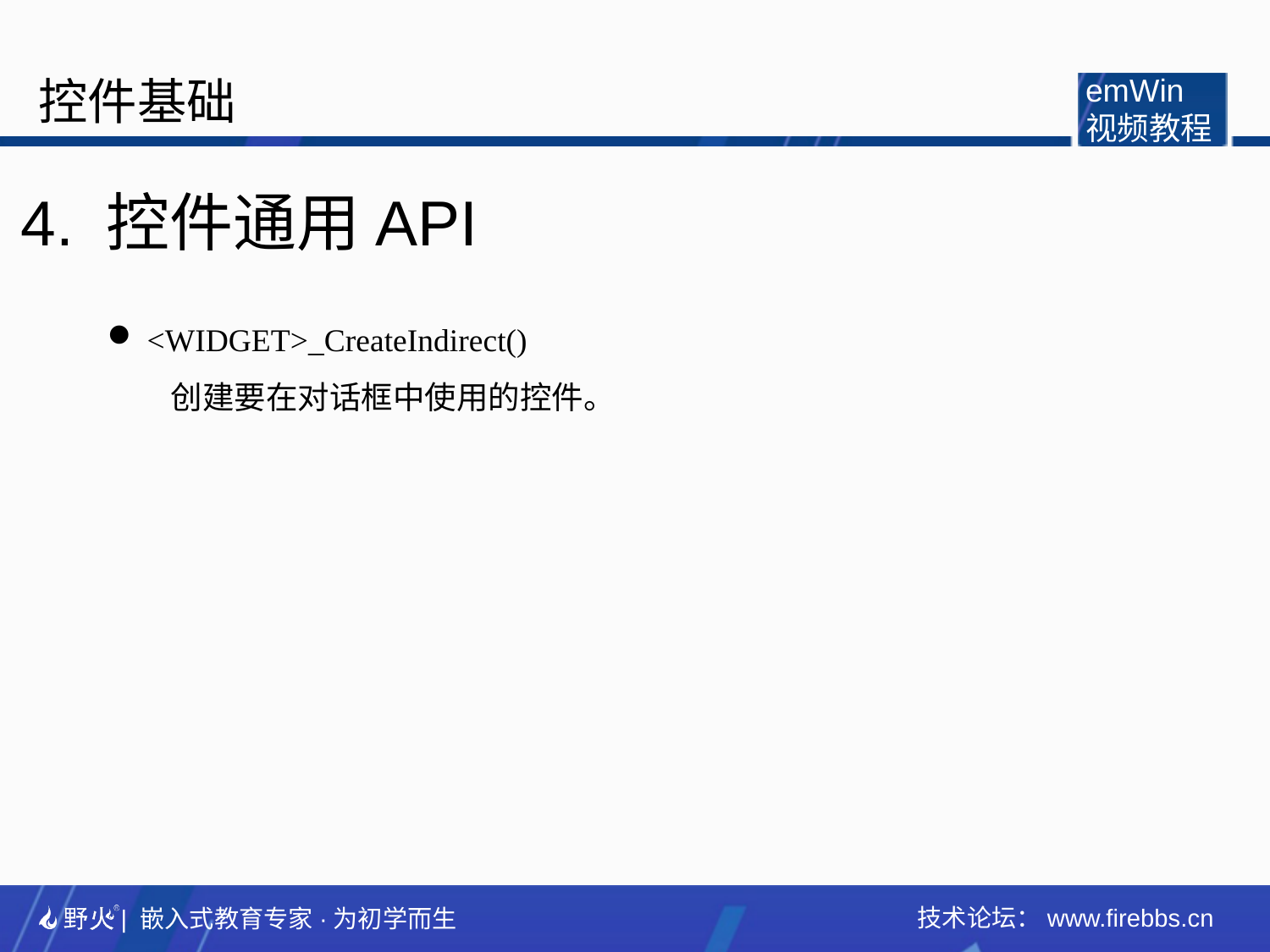

控件基础
emWin
视频教程
4. 控件通用API
<WIDGET>_CreateIndirect()
创建要在对话框中使用的控件。